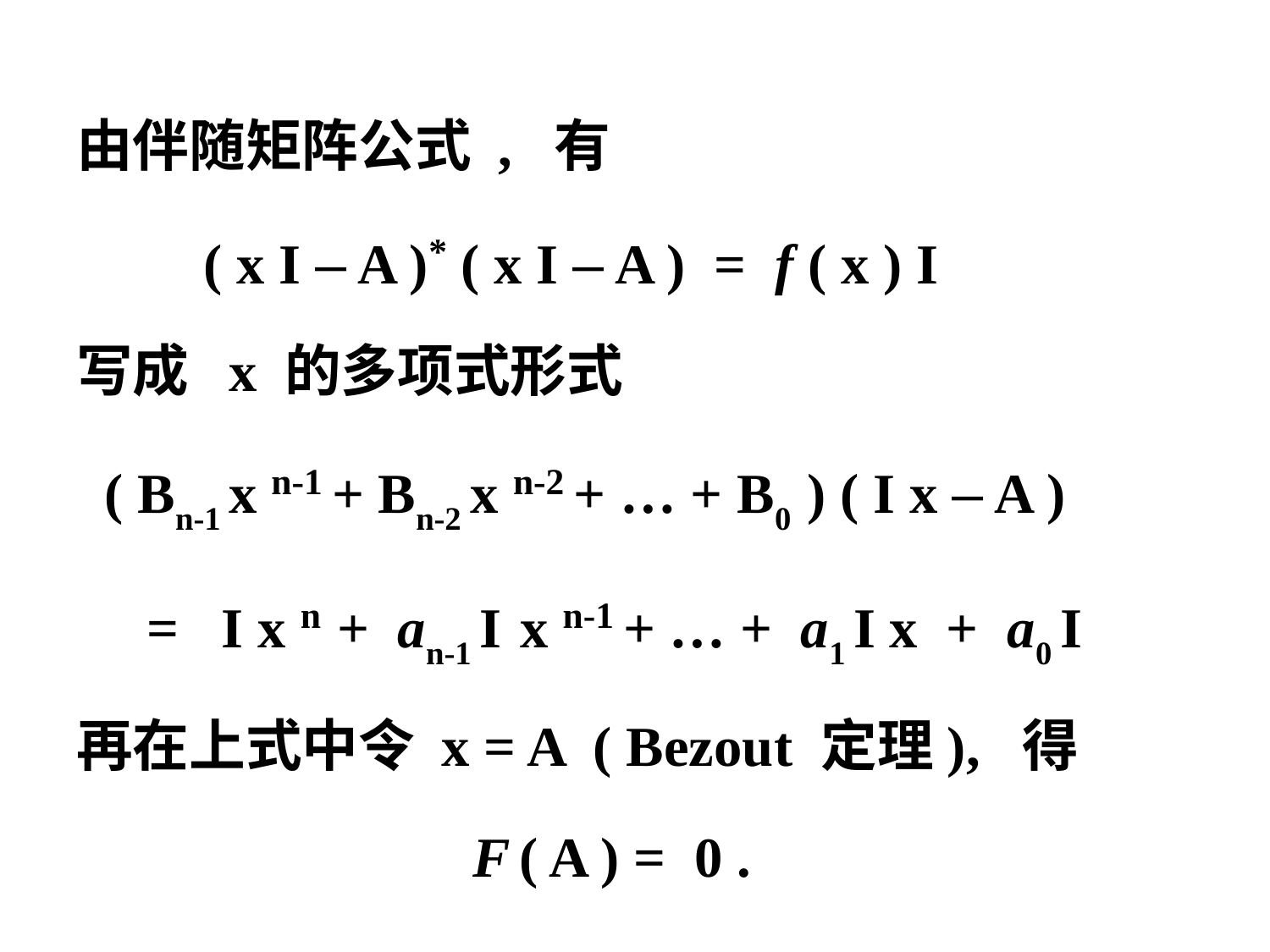

由伴随矩阵公式 ,  有
         ( x I – A )* ( x I – A )  =  f ( x ) I
写成  x 的多项式形式
  ( Bn-1 x n-1 + Bn-2 x n-2 + … + B0  ) ( I x – A )
     =   I x n +  an-1 I  x n-1 + … +  a1 I x  +  a0 I
再在上式中令 x = A  ( Bezout 定理),  得
                            F ( A ) =  0 .